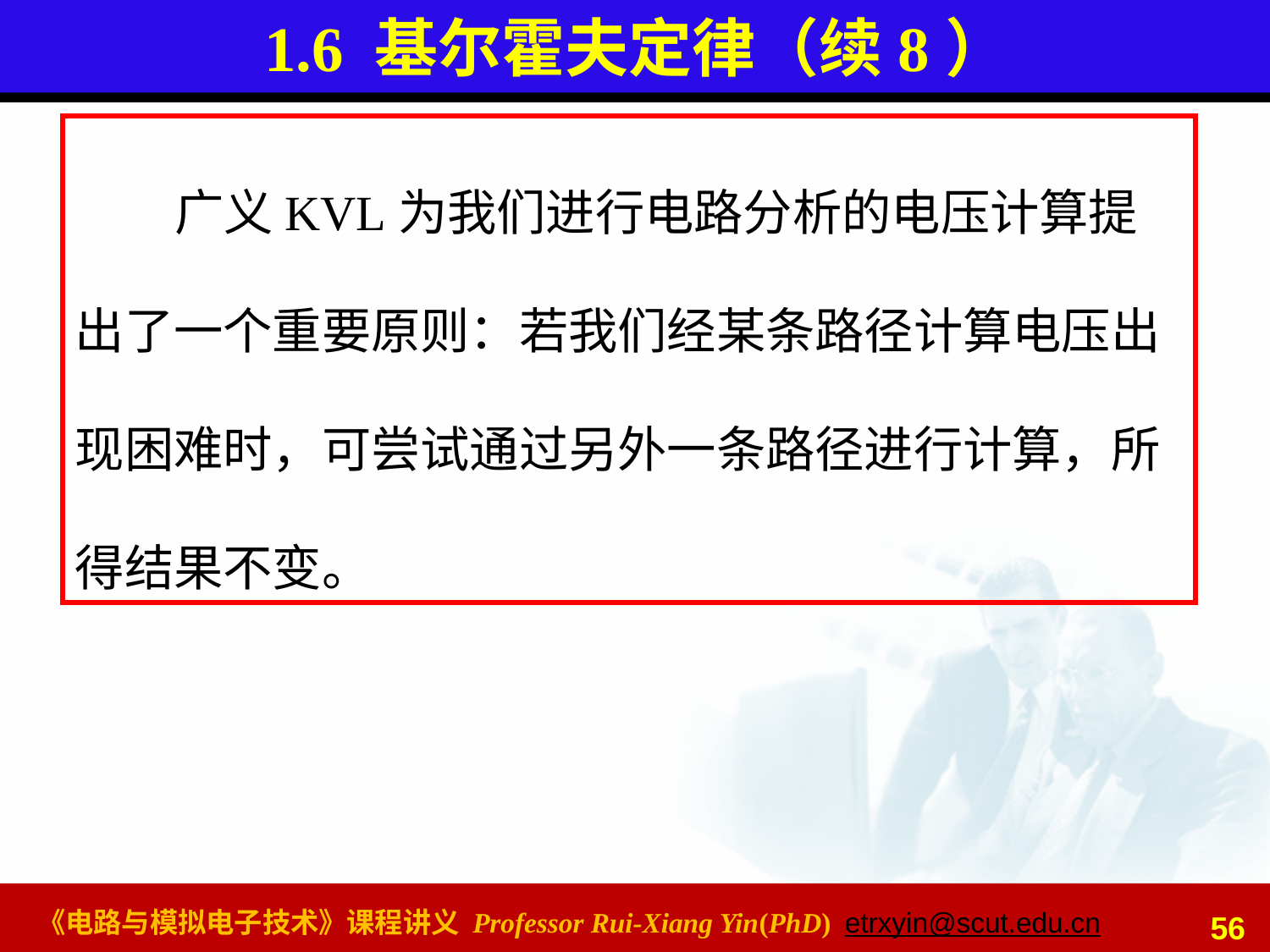

# 1.6 基尔霍夫定律（续8）
广义KVL为我们进行电路分析的电压计算提出了一个重要原则：若我们经某条路径计算电压出现困难时，可尝试通过另外一条路径进行计算，所得结果不变。
56